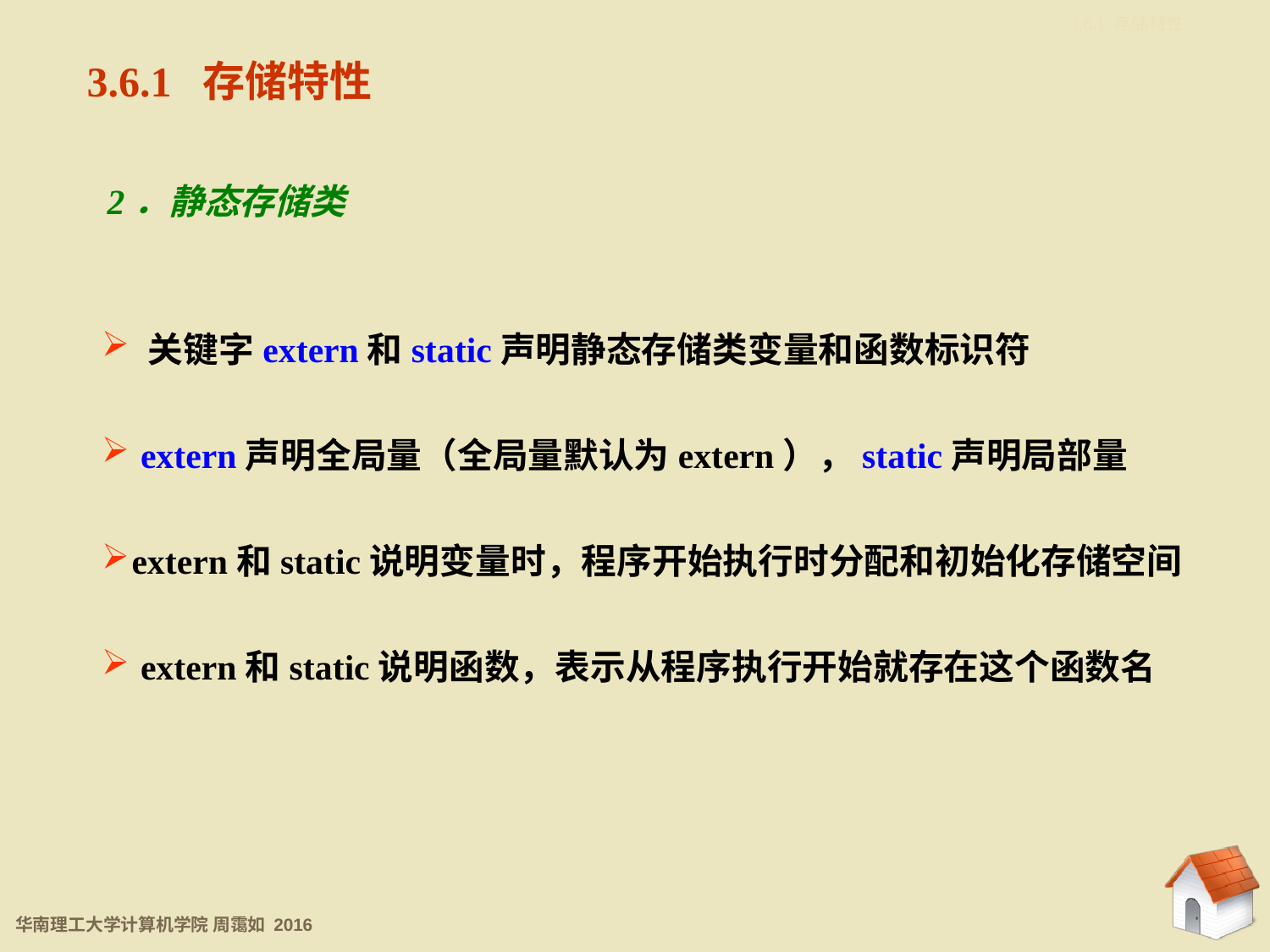

3.6.1 存储特性
3.6.1  存储特性
2．静态存储类
 关键字extern和static声明静态存储类变量和函数标识符
 extern声明全局量（全局量默认为extern），static声明局部量
extern和static说明变量时，程序开始执行时分配和初始化存储空间
 extern和static说明函数，表示从程序执行开始就存在这个函数名